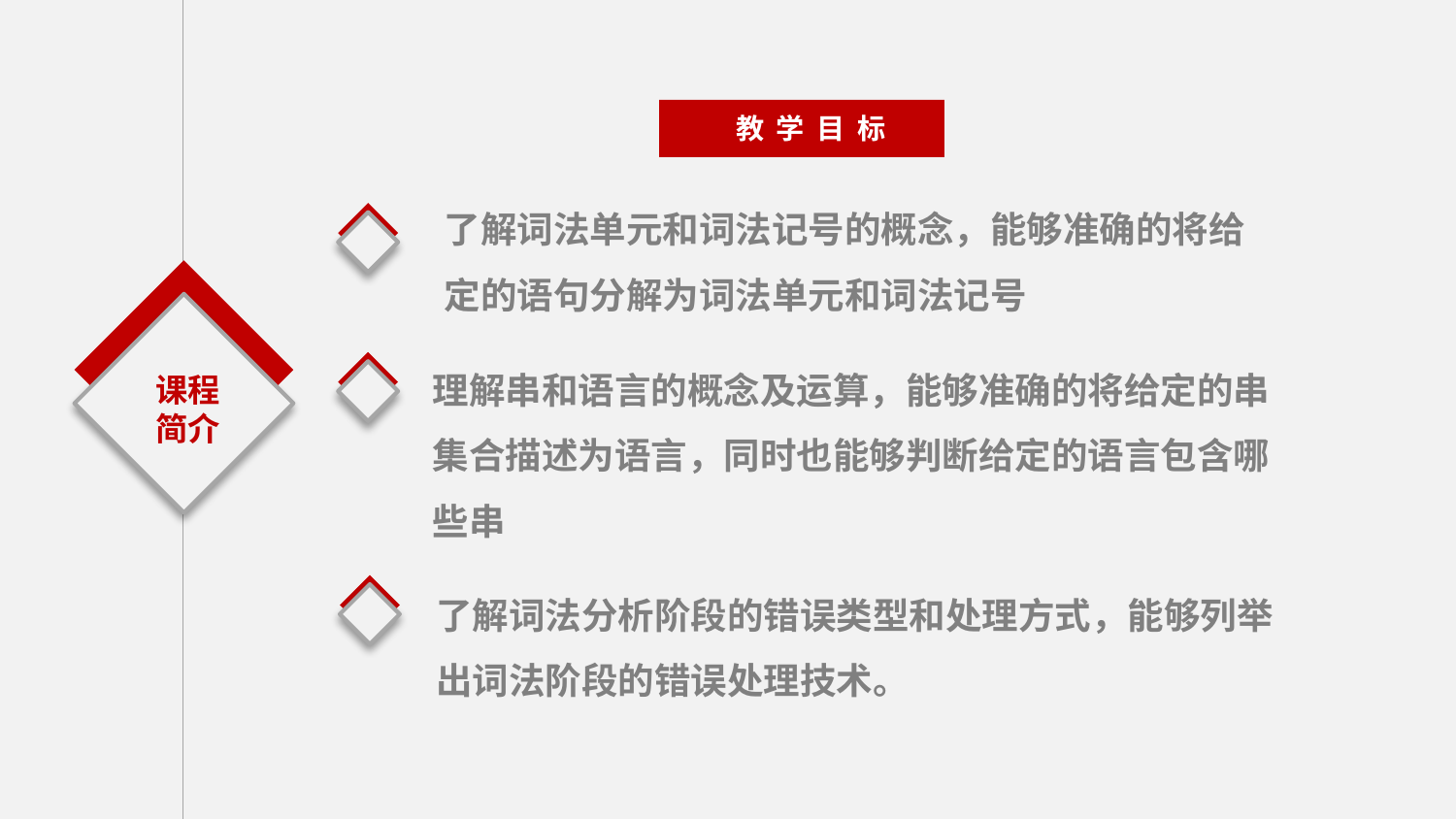

教学目标
了解词法单元和词法记号的概念，能够准确的将给定的语句分解为词法单元和词法记号

理解串和语言的概念及运算，能够准确的将给定的串集合描述为语言，同时也能够判断给定的语言包含哪些串

课程
简介
了解词法分析阶段的错误类型和处理方式，能够列举出词法阶段的错误处理技术。